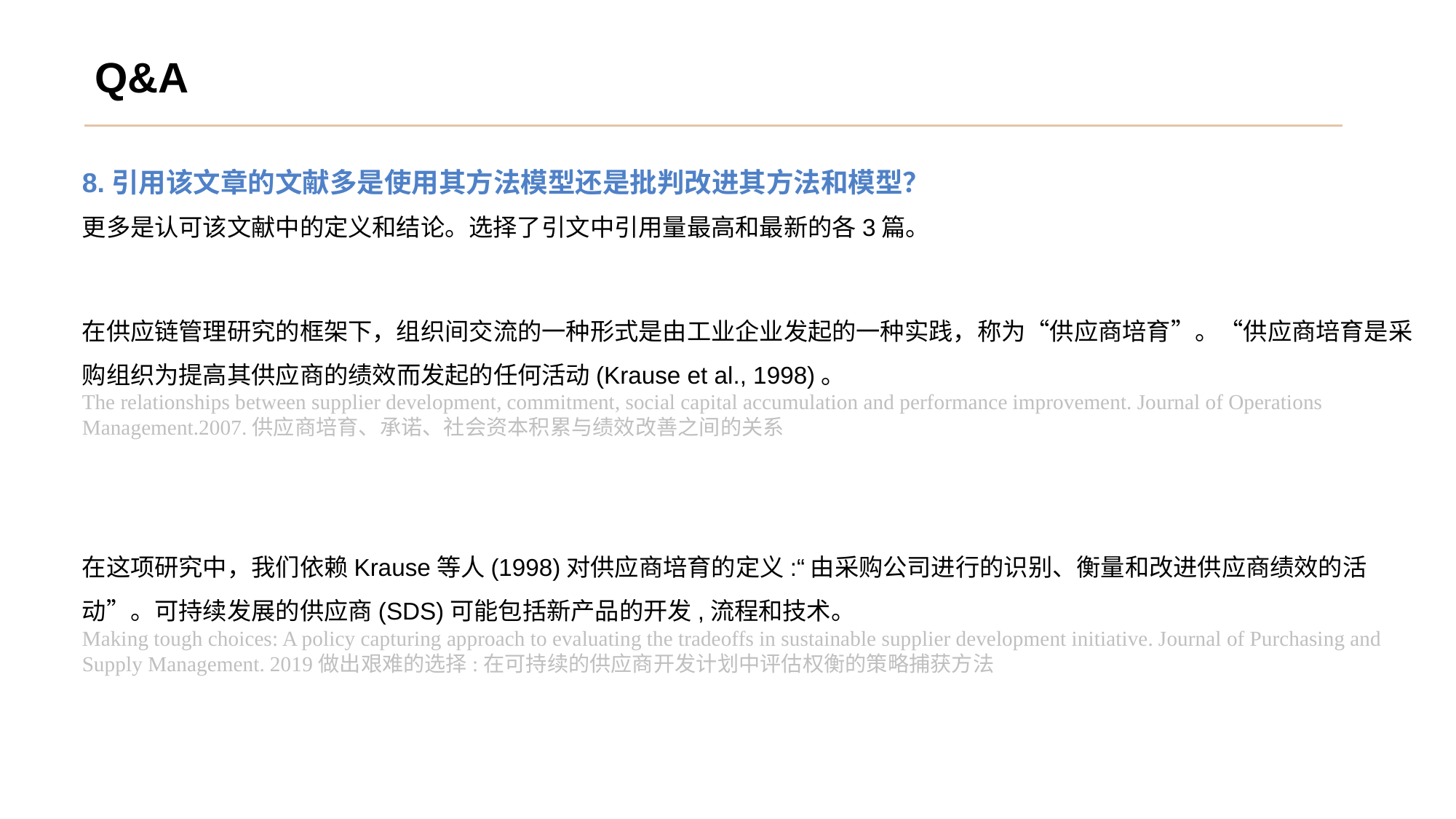

Q&A
8.引用该文章的文献多是使用其方法模型还是批判改进其方法和模型？
更多是认可该文献中的定义和结论。选择了引文中引用量最高和最新的各3篇。

在供应链管理研究的框架下，组织间交流的一种形式是由工业企业发起的一种实践，称为“供应商培育”。“供应商培育是采购组织为提高其供应商的绩效而发起的任何活动(Krause et al., 1998)。
The relationships between supplier development, commitment, social capital accumulation and performance improvement. Journal of Operations Management.2007.供应商培育、承诺、社会资本积累与绩效改善之间的关系

在这项研究中，我们依赖Krause等人(1998)对供应商培育的定义:“由采购公司进行的识别、衡量和改进供应商绩效的活动”。可持续发展的供应商(SDS)可能包括新产品的开发,流程和技术。
Making tough choices: A policy capturing approach to evaluating the tradeoffs in sustainable supplier development initiative. Journal of Purchasing and Supply Management. 2019做出艰难的选择:在可持续的供应商开发计划中评估权衡的策略捕获方法